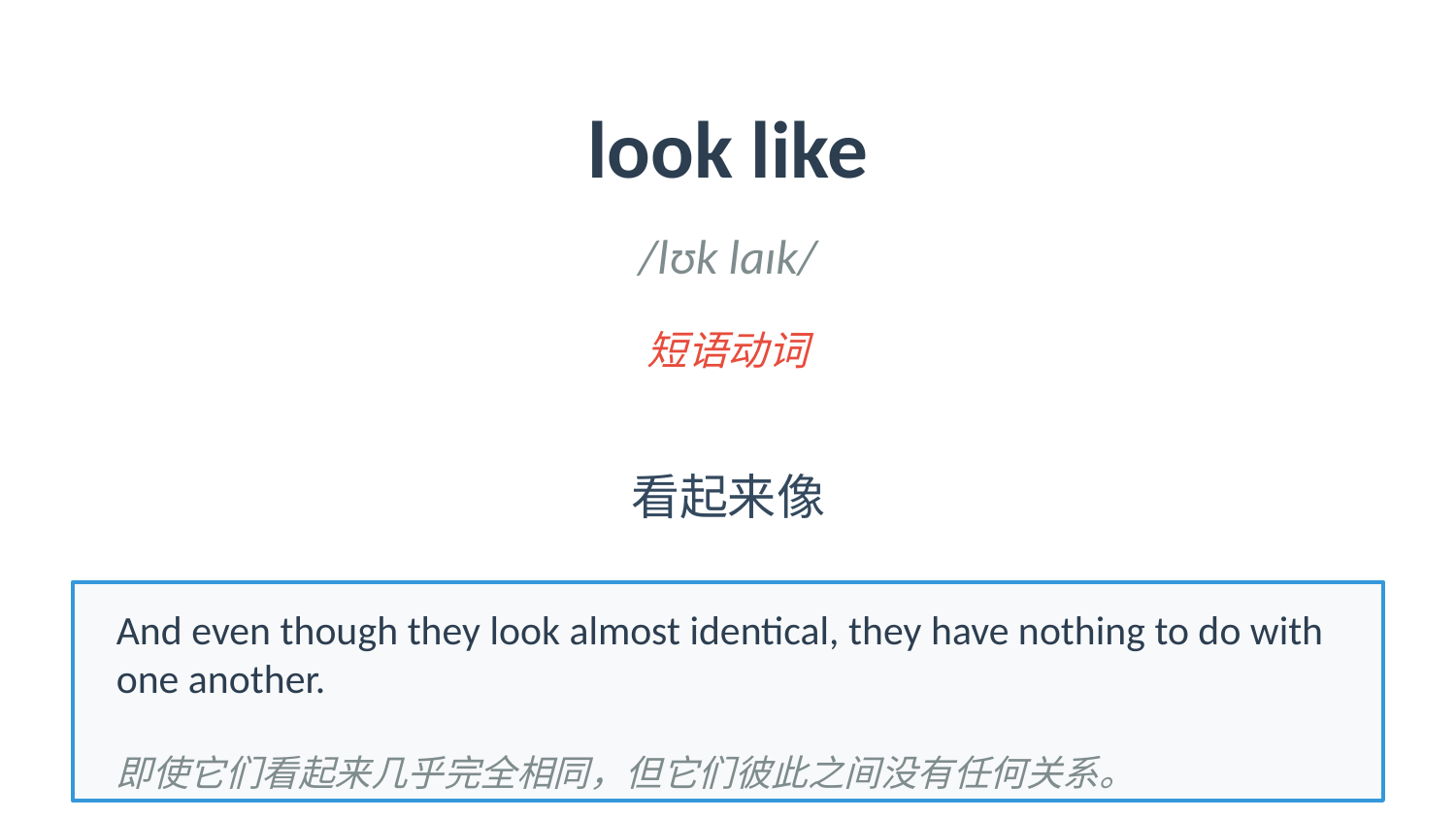

look like
/lʊk laɪk/
短语动词
看起来像

And even though they look almost identical, they have nothing to do with one another.

即使它们看起来几乎完全相同，但它们彼此之间没有任何关系。